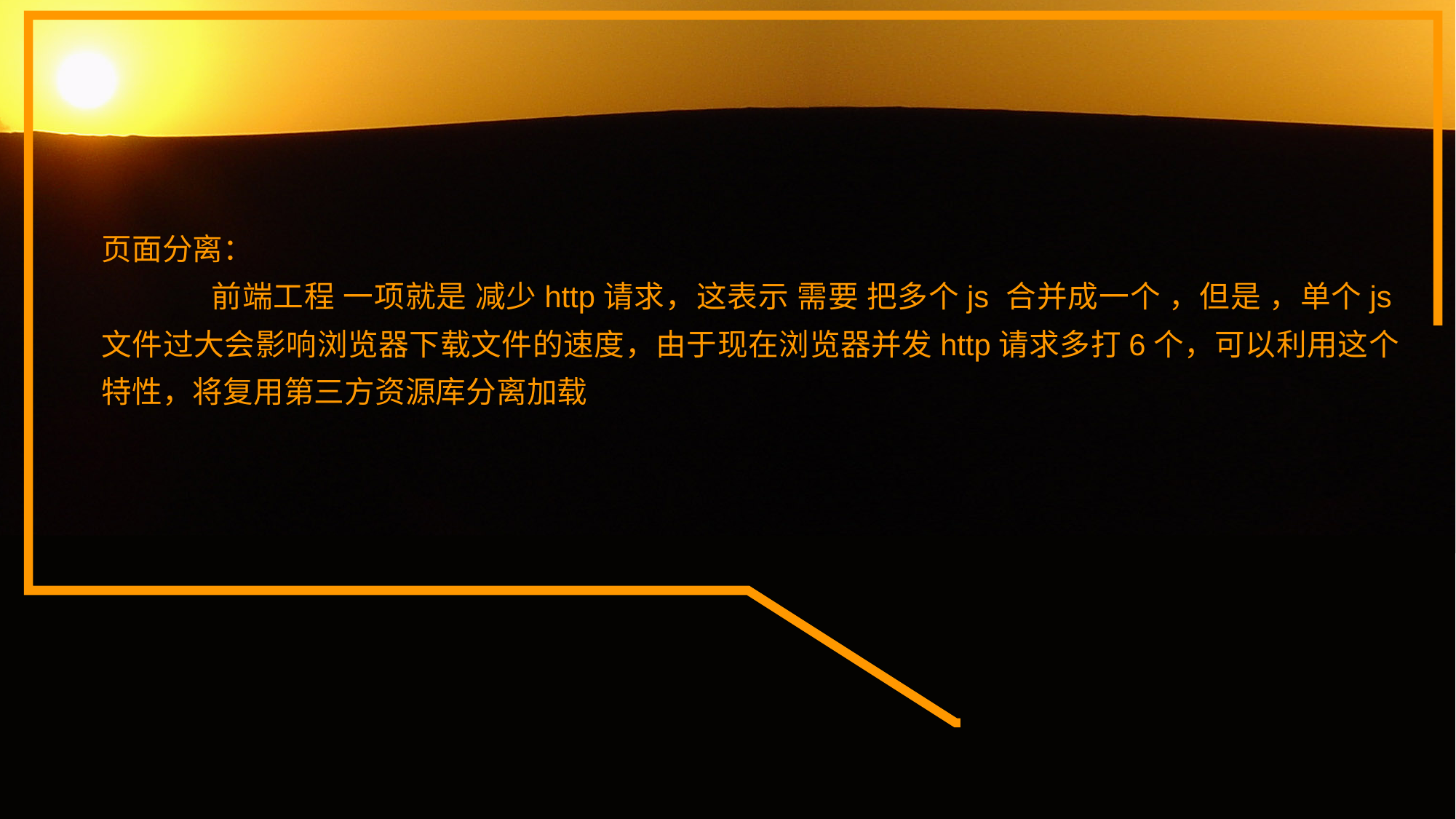

页面分离：
	前端工程 一项就是 减少http请求，这表示 需要 把多个js 合并成一个 ，但是 ，单个js文件过大会影响浏览器下载文件的速度，由于现在浏览器并发http请求多打6个，可以利用这个特性，将复用第三方资源库分离加载